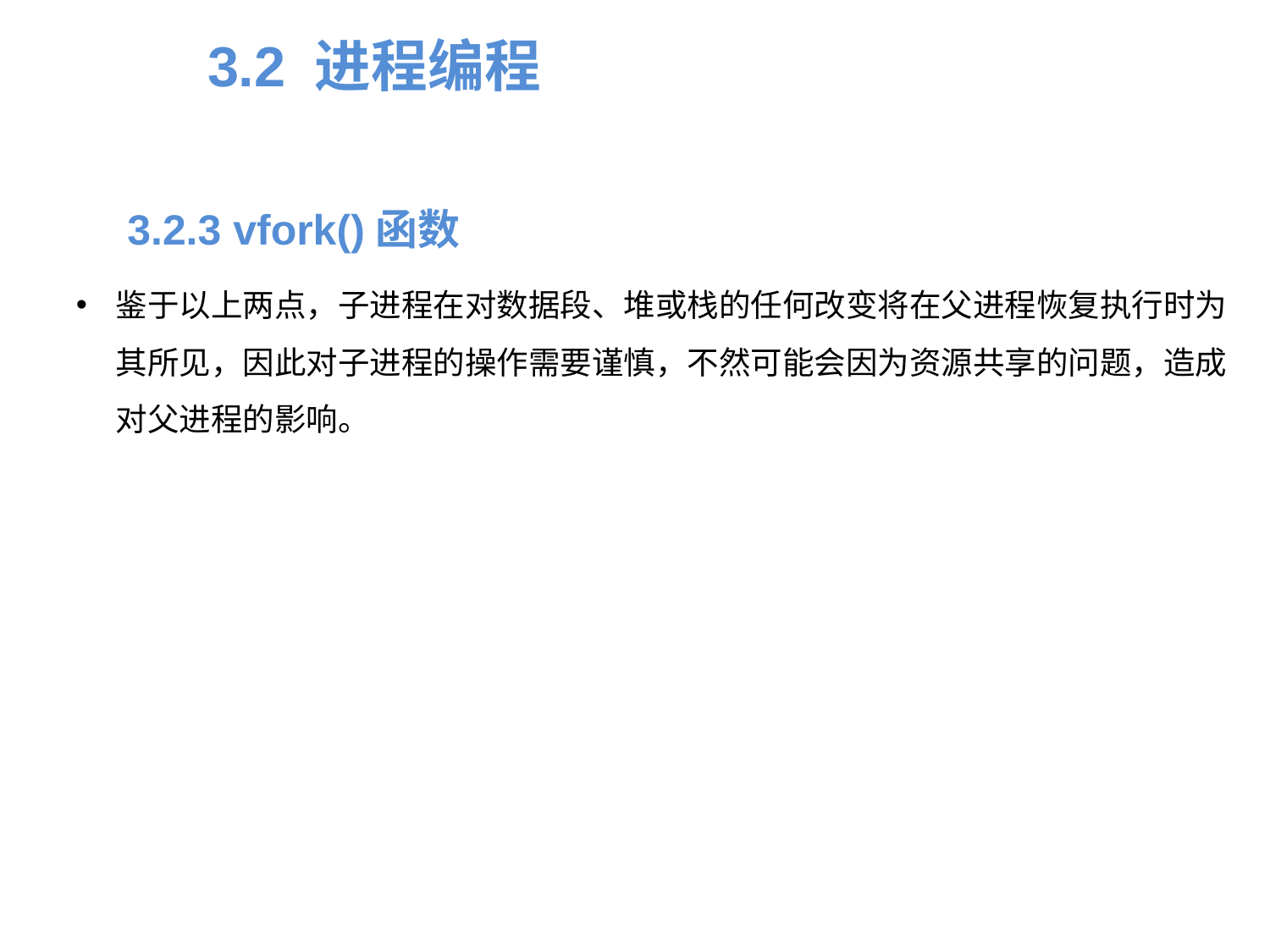

3.2 进程编程
3.2.3 vfork()函数
鉴于以上两点，子进程在对数据段、堆或栈的任何改变将在父进程恢复执行时为其所见，因此对子进程的操作需要谨慎，不然可能会因为资源共享的问题，造成对父进程的影响。